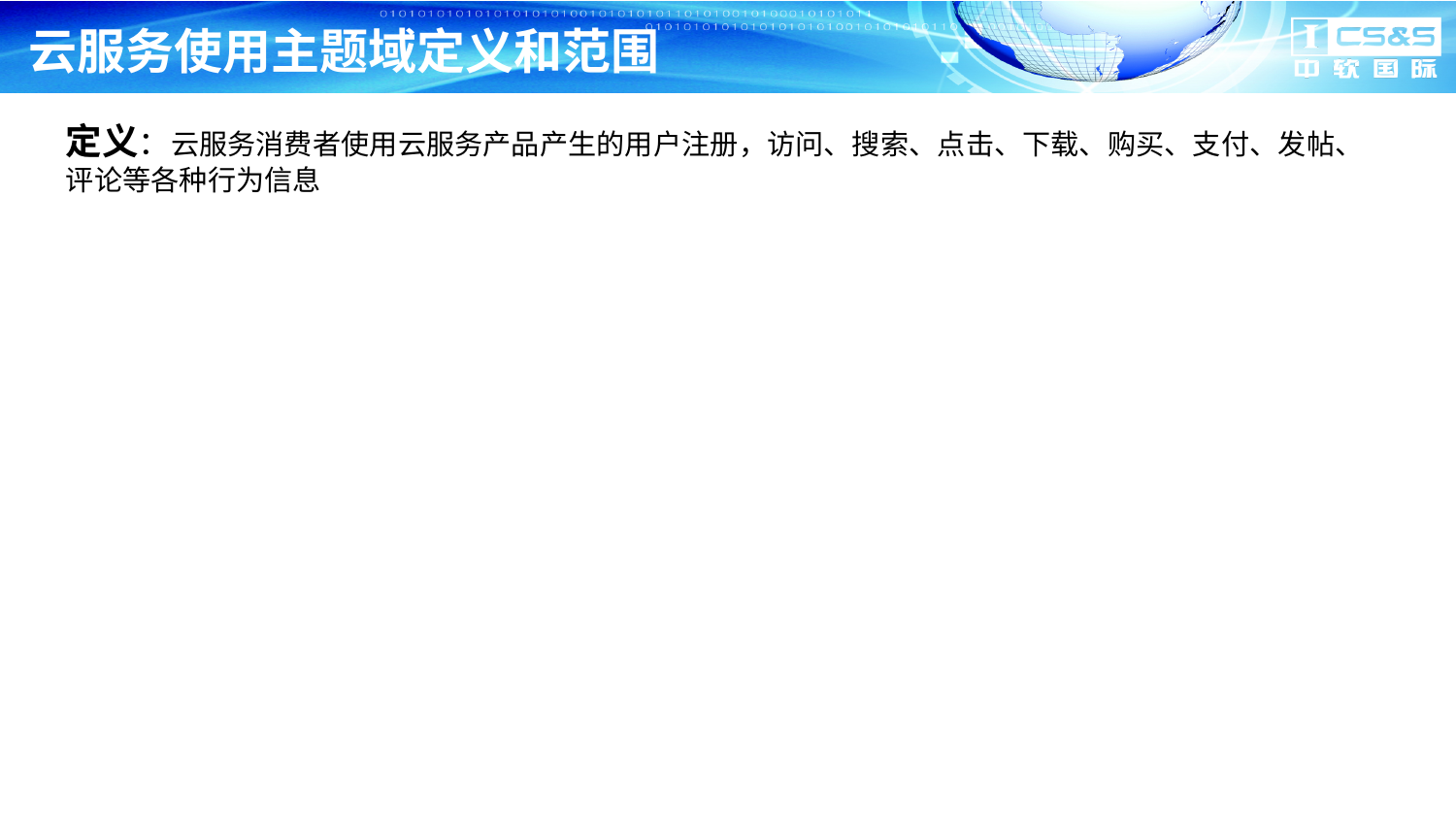

# 云服务使用主题域定义和范围
定义：云服务消费者使用云服务产品产生的用户注册，访问、搜索、点击、下载、购买、支付、发帖、评论等各种行为信息